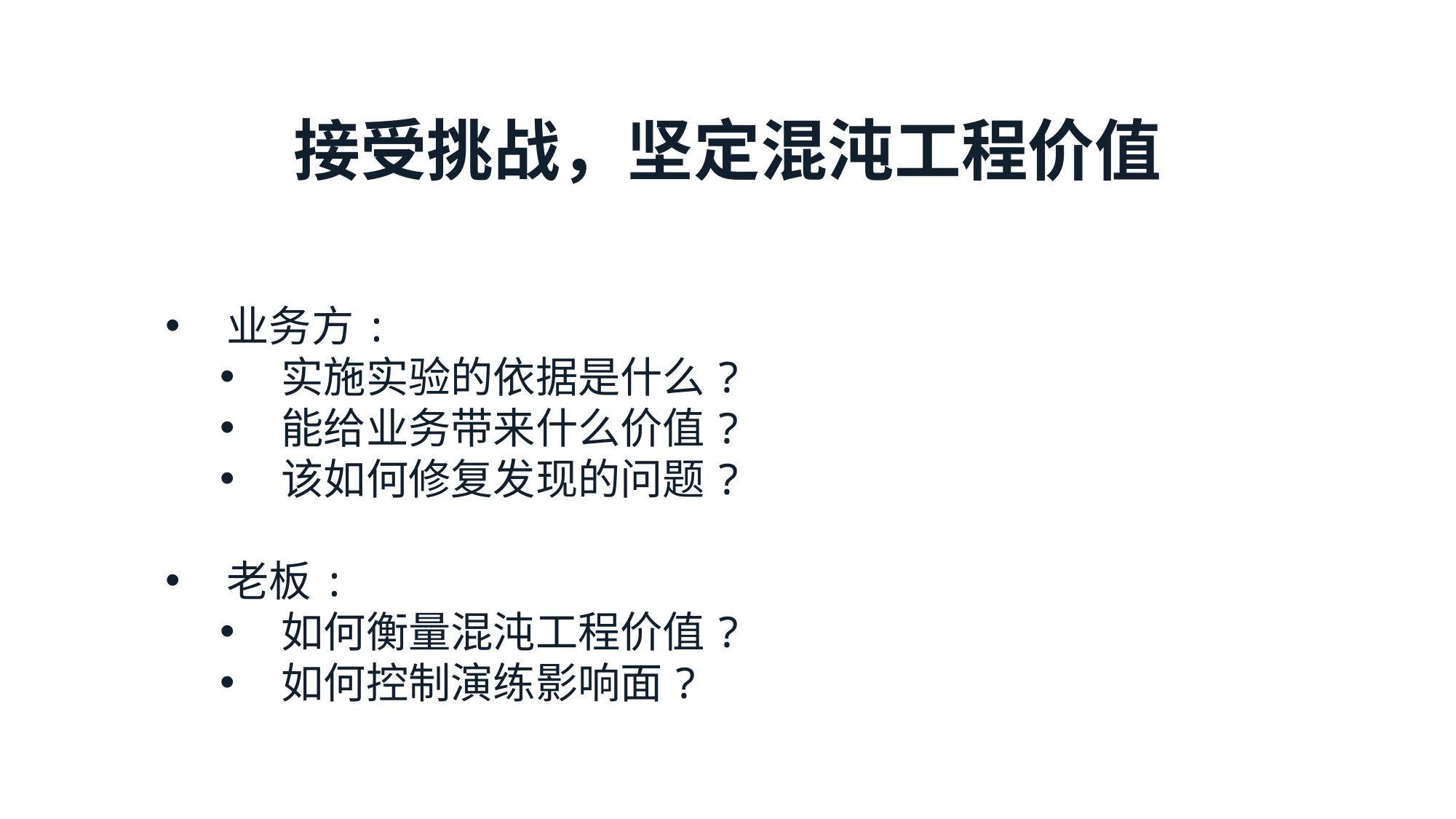

接受挑战，坚定混沌⼯程价值
业务方:
实施实验的依据是什么?
能给业务带来什么价值?
该如何修复发现的问题?

老板:
如何衡量混沌工程价值?
如何控制演练影响面?